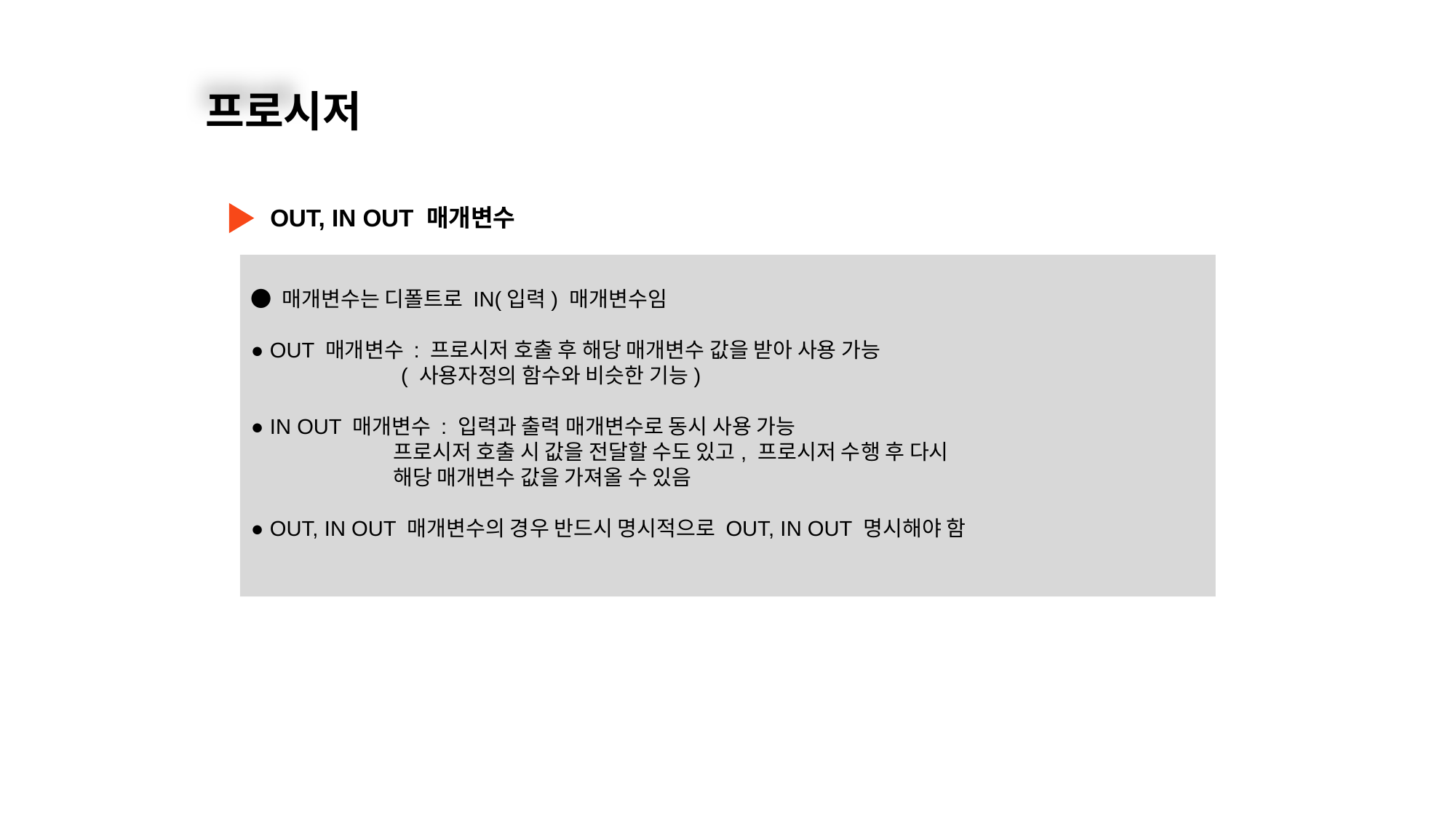

프로시저

OUT, IN OUT 매개변수

● 매개변수는 디폴트로 IN(입력) 매개변수임

● OUT 매개변수 : 프로시저 호출 후 해당 매개변수 값을 받아 사용 가능
                         ( 사용자정의 함수와 비슷한 기능)

● IN OUT 매개변수 : 입력과 출력 매개변수로 동시 사용 가능
                             프로시저 호출 시 값을 전달할 수도 있고, 프로시저 수행 후 다시
                             해당 매개변수 값을 가져올 수 있음

● OUT, IN OUT 매개변수의 경우 반드시 명시적으로 OUT, IN OUT 명시해야 함